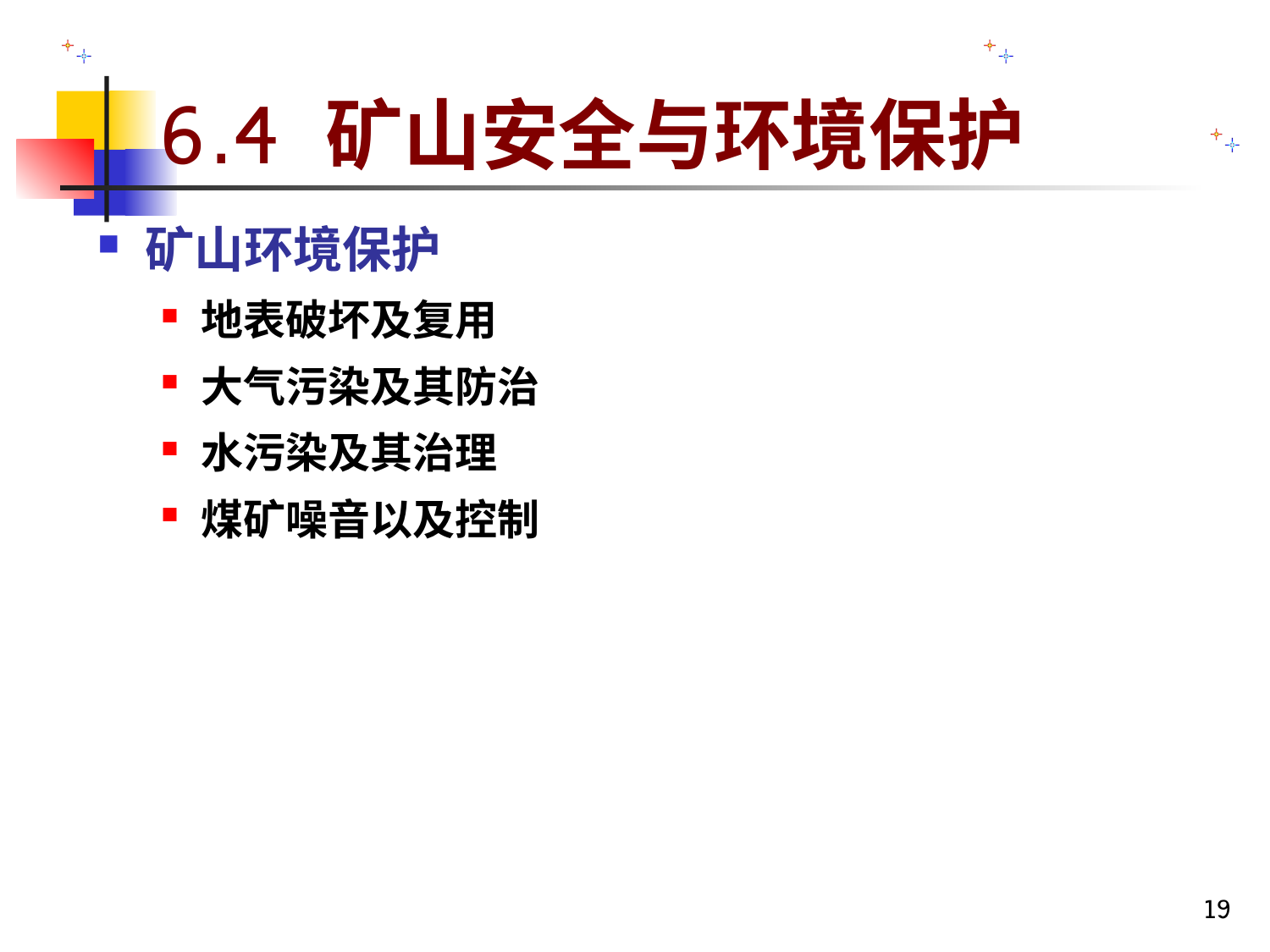

# 6.4 矿山安全与环境保护
矿山环境保护
地表破坏及复用
大气污染及其防治
水污染及其治理
煤矿噪音以及控制
19